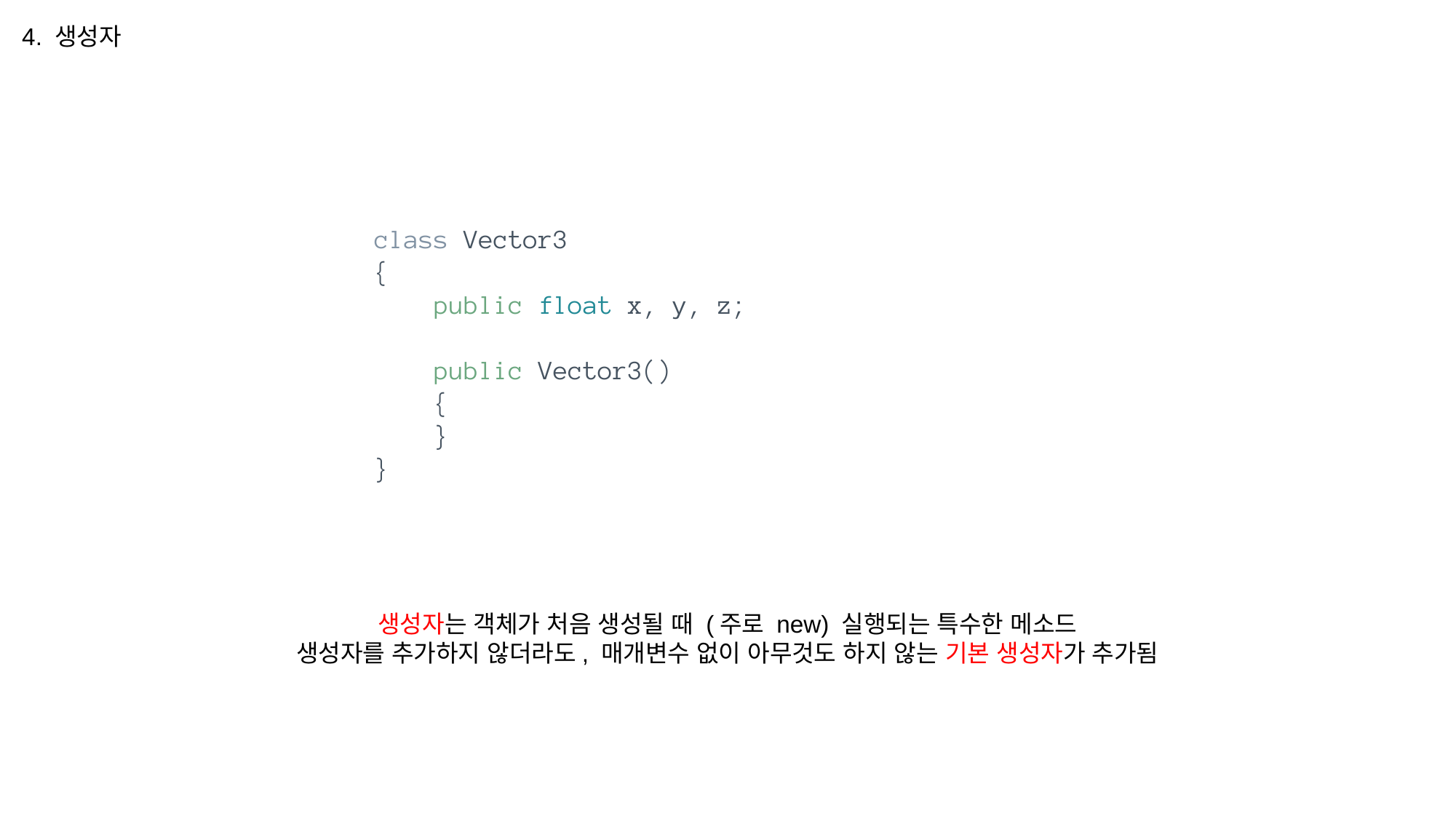

4. 생성자
class Vector3
{
    public float x, y, z;
    public Vector3()
    {
    }
}
생성자는 객체가 처음 생성될 때 (주로 new) 실행되는 특수한 메소드
생성자를 추가하지 않더라도, 매개변수 없이 아무것도 하지 않는 기본 생성자가 추가됨